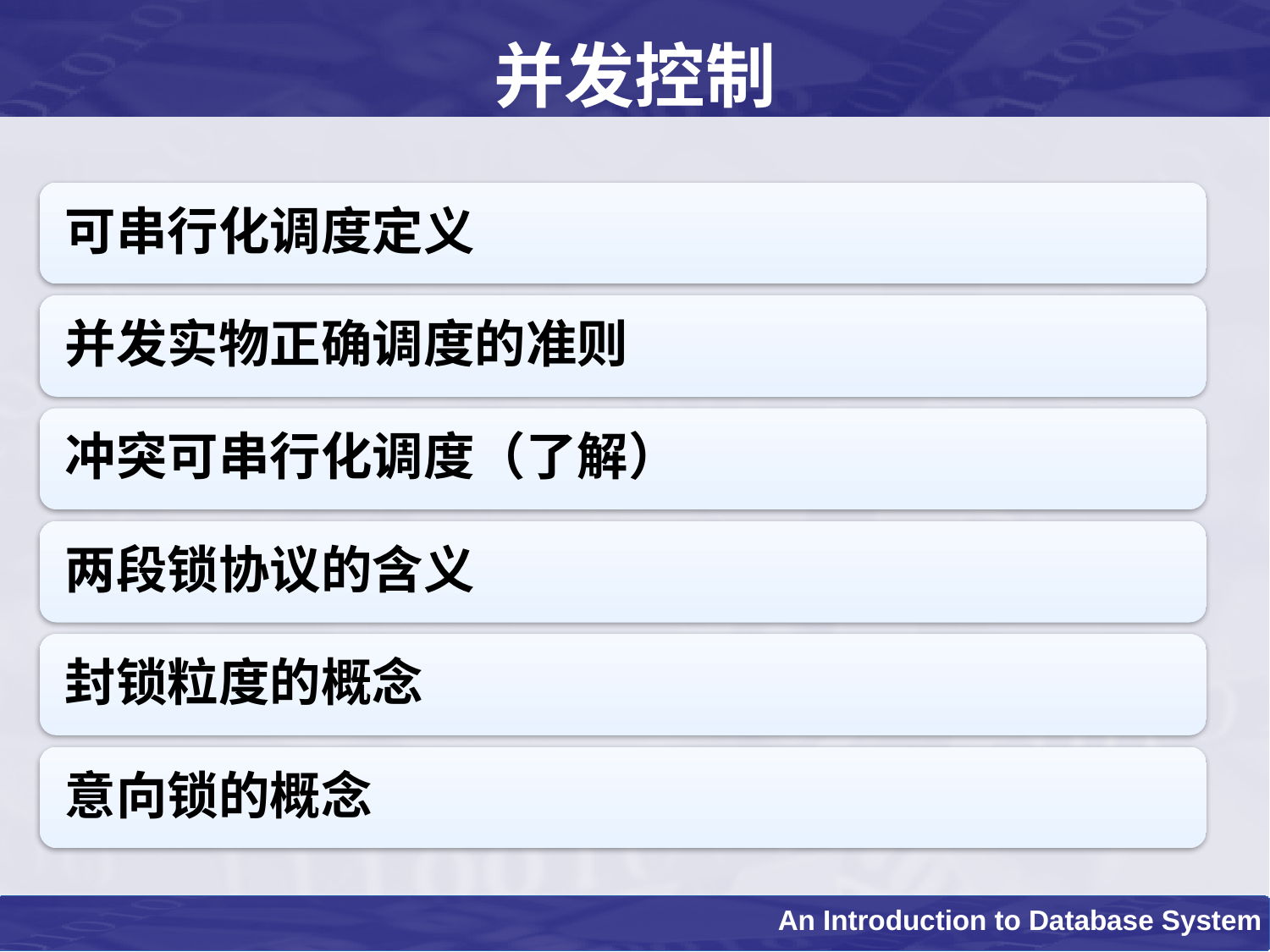

# 并发控制
可串行化调度定义
并发实物正确调度的准则
冲突可串行化调度（了解）
两段锁协议的含义
封锁粒度的概念
意向锁的概念